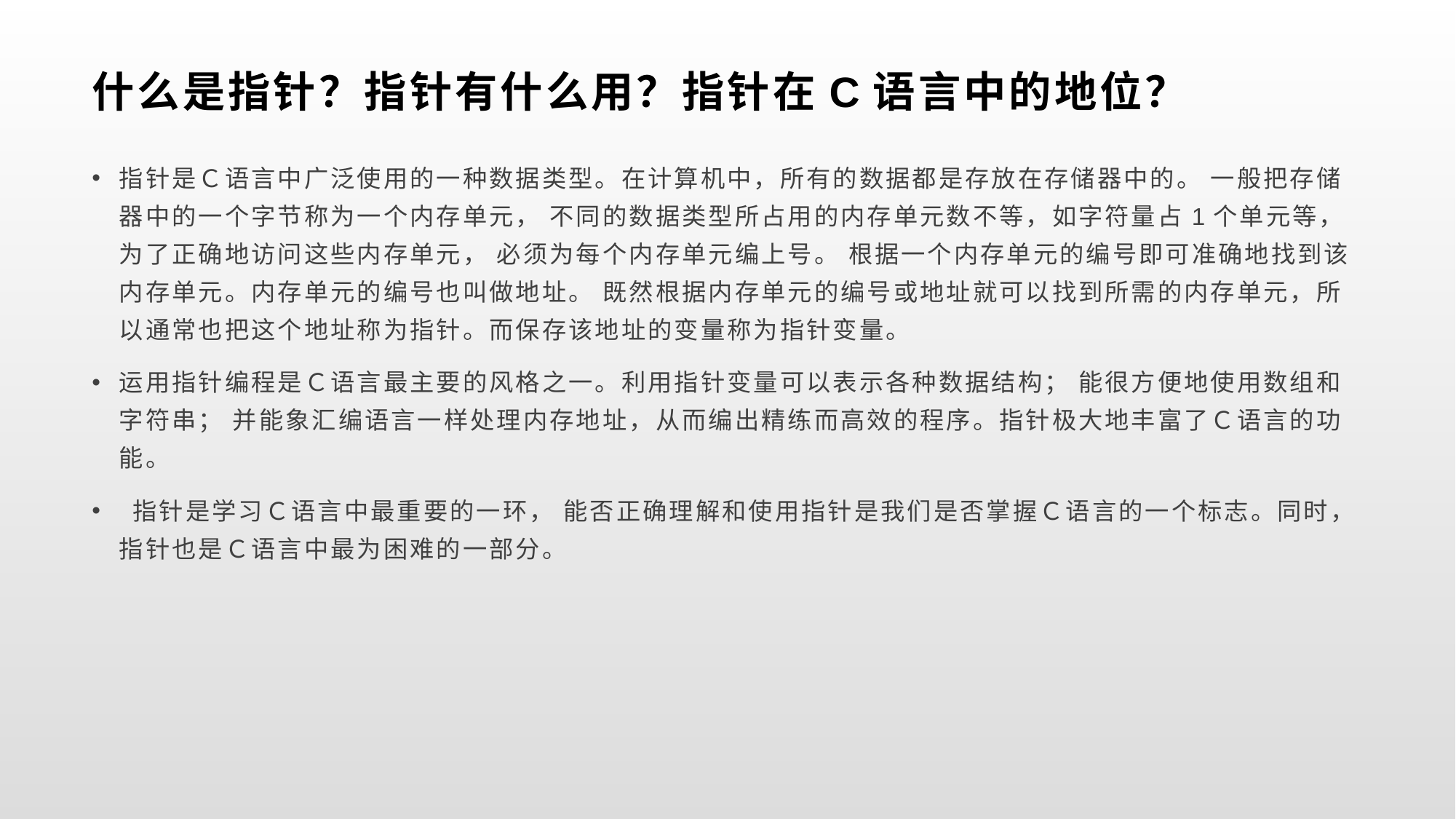

# 什么是指针？指针有什么用？指针在C语言中的地位？
指针是Ｃ语言中广泛使用的一种数据类型。在计算机中，所有的数据都是存放在存储器中的。 一般把存储器中的一个字节称为一个内存单元， 不同的数据类型所占用的内存单元数不等，如字符量占1个单元等，为了正确地访问这些内存单元， 必须为每个内存单元编上号。 根据一个内存单元的编号即可准确地找到该内存单元。内存单元的编号也叫做地址。 既然根据内存单元的编号或地址就可以找到所需的内存单元，所以通常也把这个地址称为指针。而保存该地址的变量称为指针变量。
运用指针编程是Ｃ语言最主要的风格之一。利用指针变量可以表示各种数据结构； 能很方便地使用数组和字符串； 并能象汇编语言一样处理内存地址，从而编出精练而高效的程序。指针极大地丰富了Ｃ语言的功能。
 指针是学习Ｃ语言中最重要的一环， 能否正确理解和使用指针是我们是否掌握Ｃ语言的一个标志。同时， 指针也是Ｃ语言中最为困难的一部分。